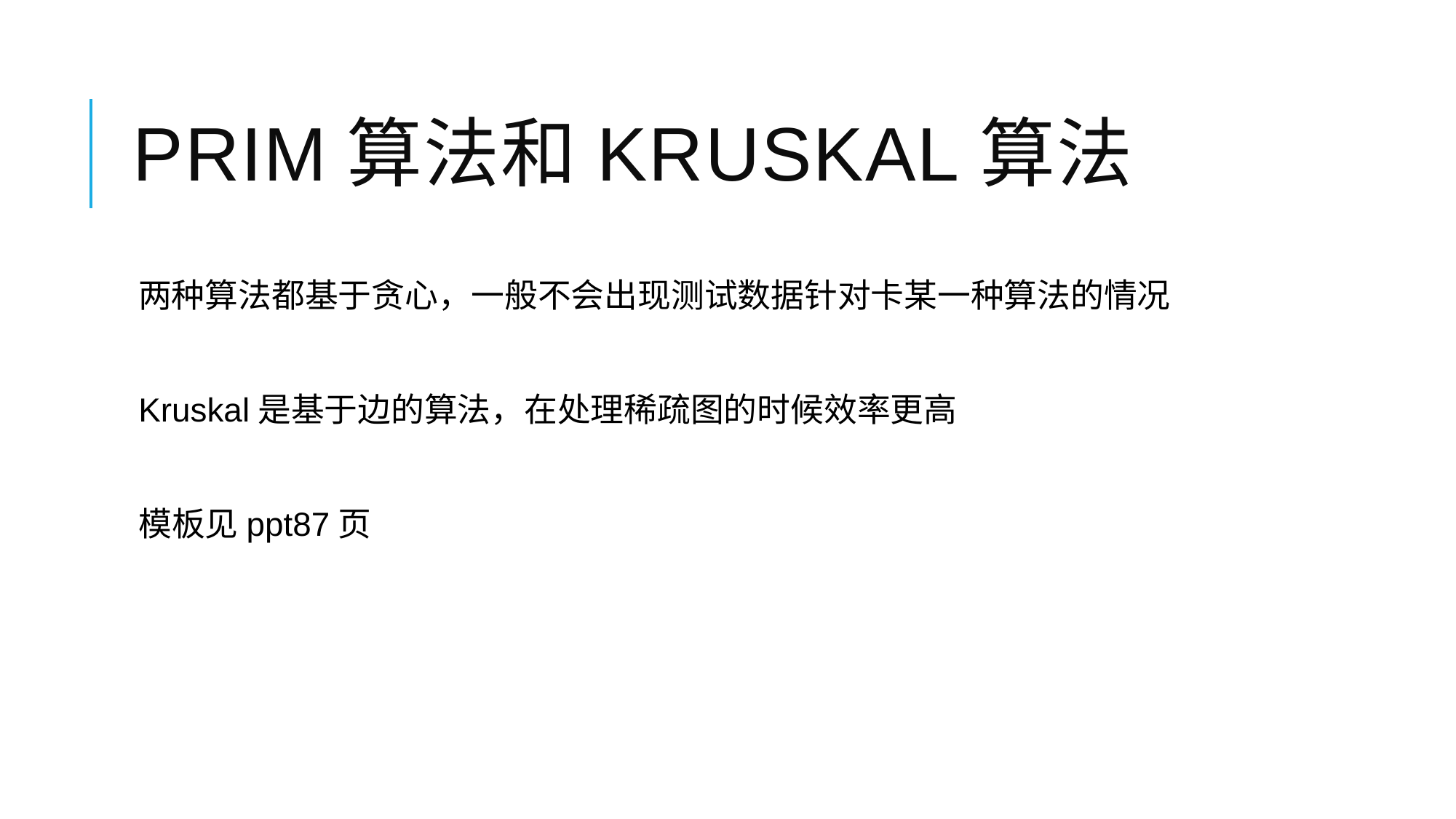

# Prim算法和Kruskal算法
两种算法都基于贪心，一般不会出现测试数据针对卡某一种算法的情况

Kruskal是基于边的算法，在处理稀疏图的时候效率更高

模板见ppt87页